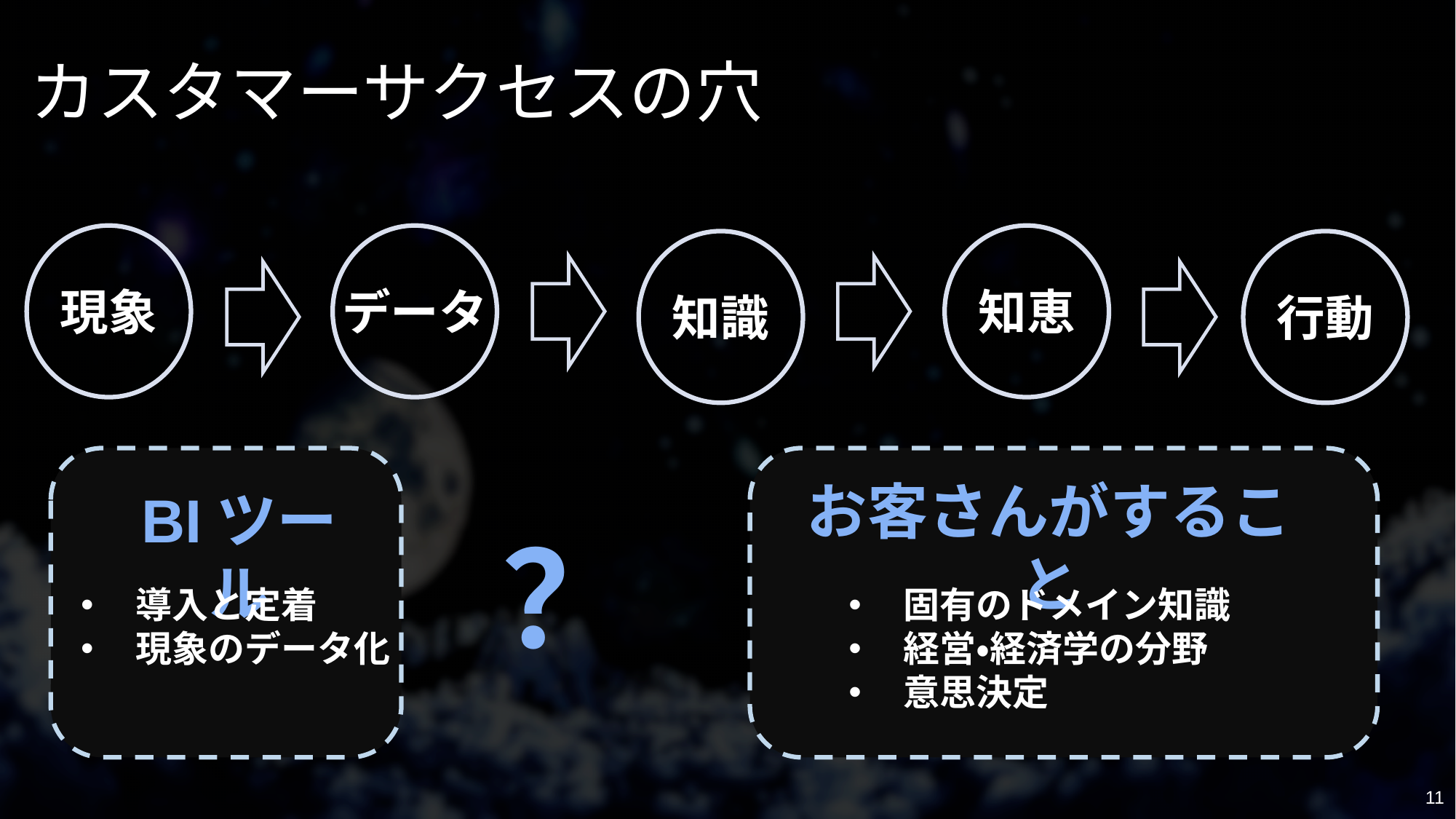

# カスタマーサクセスの穴

現象
データ
知恵
知識
行動

お客さんがすること
BIツール
？
導入と定着
現象のデータ化
固有のドメイン知識
経営・経済学の分野
意思決定
11